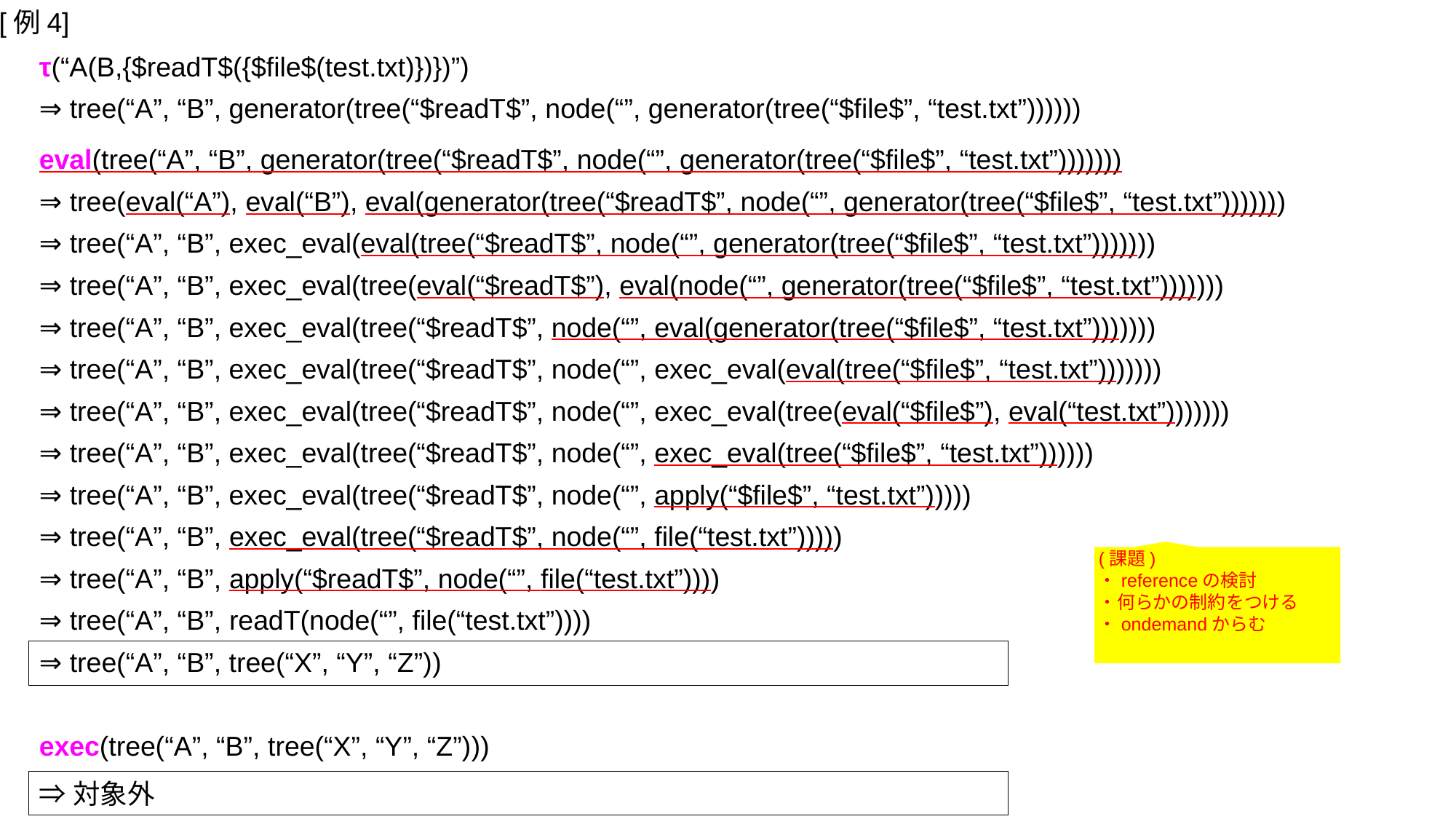

[例4]
τ(“A(B,{$readT$({$file$(test.txt)})})”)
⇒ tree(“A”, “B”, generator(tree(“$readT$”, node(“”, generator(tree(“$file$”, “test.txt”))))))
eval(tree(“A”, “B”, generator(tree(“$readT$”, node(“”, generator(tree(“$file$”, “test.txt”)))))))
⇒ tree(eval(“A”), eval(“B”), eval(generator(tree(“$readT$”, node(“”, generator(tree(“$file$”, “test.txt”)))))))
⇒ tree(“A”, “B”, exec_eval(eval(tree(“$readT$”, node(“”, generator(tree(“$file$”, “test.txt”)))))))
⇒ tree(“A”, “B”, exec_eval(tree(eval(“$readT$”), eval(node(“”, generator(tree(“$file$”, “test.txt”)))))))
⇒ tree(“A”, “B”, exec_eval(tree(“$readT$”, node(“”, eval(generator(tree(“$file$”, “test.txt”)))))))
⇒ tree(“A”, “B”, exec_eval(tree(“$readT$”, node(“”, exec_eval(eval(tree(“$file$”, “test.txt”)))))))
⇒ tree(“A”, “B”, exec_eval(tree(“$readT$”, node(“”, exec_eval(tree(eval(“$file$”), eval(“test.txt”)))))))
⇒ tree(“A”, “B”, exec_eval(tree(“$readT$”, node(“”, exec_eval(tree(“$file$”, “test.txt”))))))
⇒ tree(“A”, “B”, exec_eval(tree(“$readT$”, node(“”, apply(“$file$”, “test.txt”)))))
⇒ tree(“A”, “B”, exec_eval(tree(“$readT$”, node(“”, file(“test.txt”)))))
⇒ tree(“A”, “B”, apply(“$readT$”, node(“”, file(“test.txt”))))
⇒ tree(“A”, “B”, readT(node(“”, file(“test.txt”))))
⇒ tree(“A”, “B”, tree(“X”, “Y”, “Z”))

exec(tree(“A”, “B”, tree(“X”, “Y”, “Z”)))
(課題)
・referenceの検討
・何らかの制約をつける
・ondemandからむ

⇒対象外